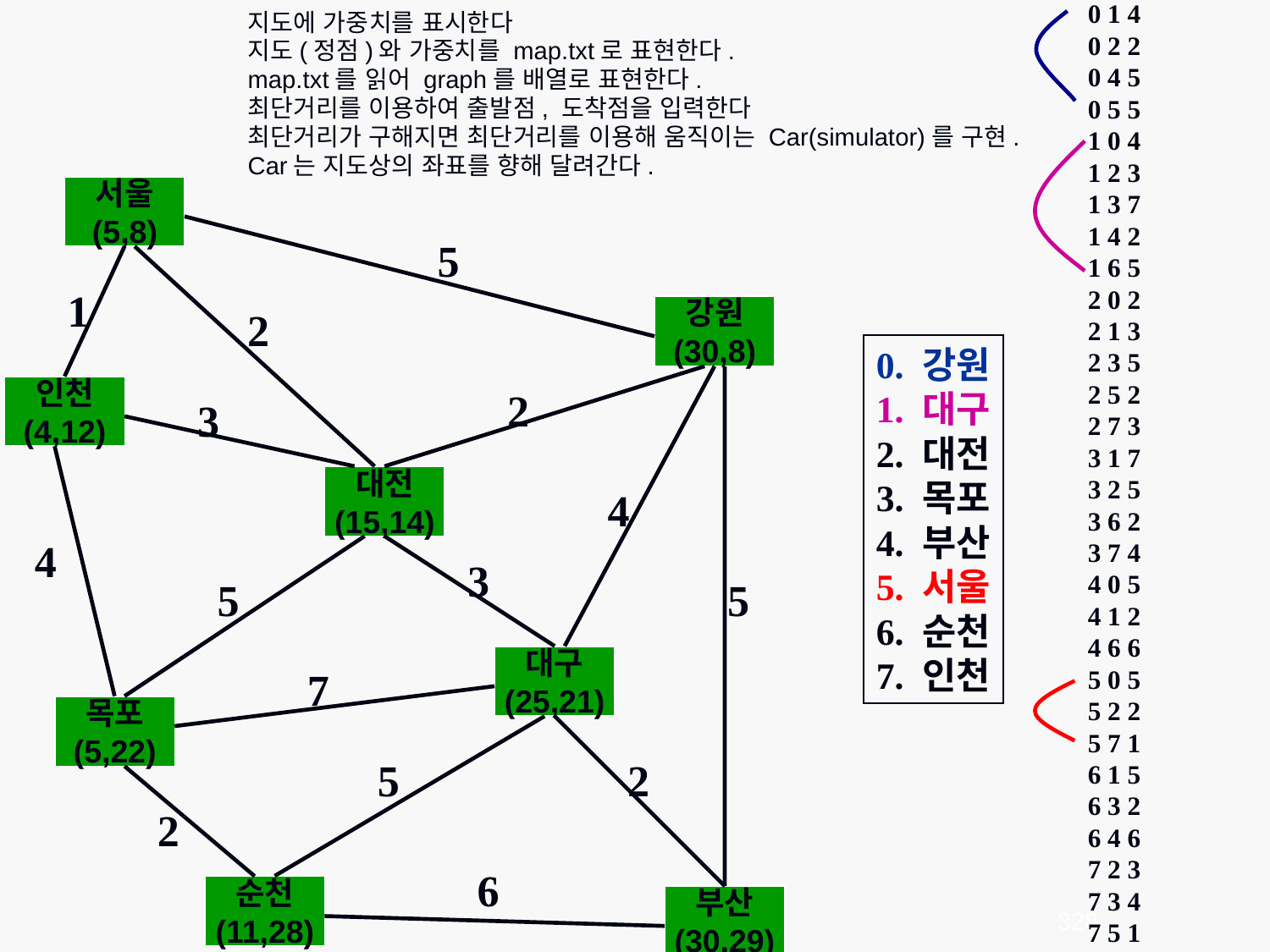

0 1 4
0 2 2
0 4 5
0 5 5
1 0 4
1 2 3
1 3 7
1 4 2
1 6 5
2 0 2
2 1 3
2 3 5
2 5 2
2 7 3
3 1 7
3 2 5
3 6 2
3 7 4
4 0 5
4 1 2
4 6 6
5 0 5
5 2 2
5 7 1
6 1 5
6 3 2
6 4 6
7 2 3
7 3 4
7 5 1
지도에 가중치를 표시한다
지도(정점)와 가중치를 map.txt로 표현한다.
map.txt를 읽어 graph를 배열로 표현한다.
최단거리를 이용하여 출발점, 도착점을 입력한다
최단거리가 구해지면 최단거리를 이용해 움직이는 Car(simulator)를 구현.
Car는 지도상의 좌표를 향해 달려간다.

서울
(5,8)

5

1
2
강원
(30,8)
0. 강원
1. 대구
2. 대전
3. 목포
4. 부산
5. 서울
6. 순천
7. 인천

인천
(4,12)
2
3

대전
(15,14)
4
4

3
5
5
대구
(25,21)
7

목포
(5,22)

5
2

2
6
순천
(11,28)
부산
(30,29)
328